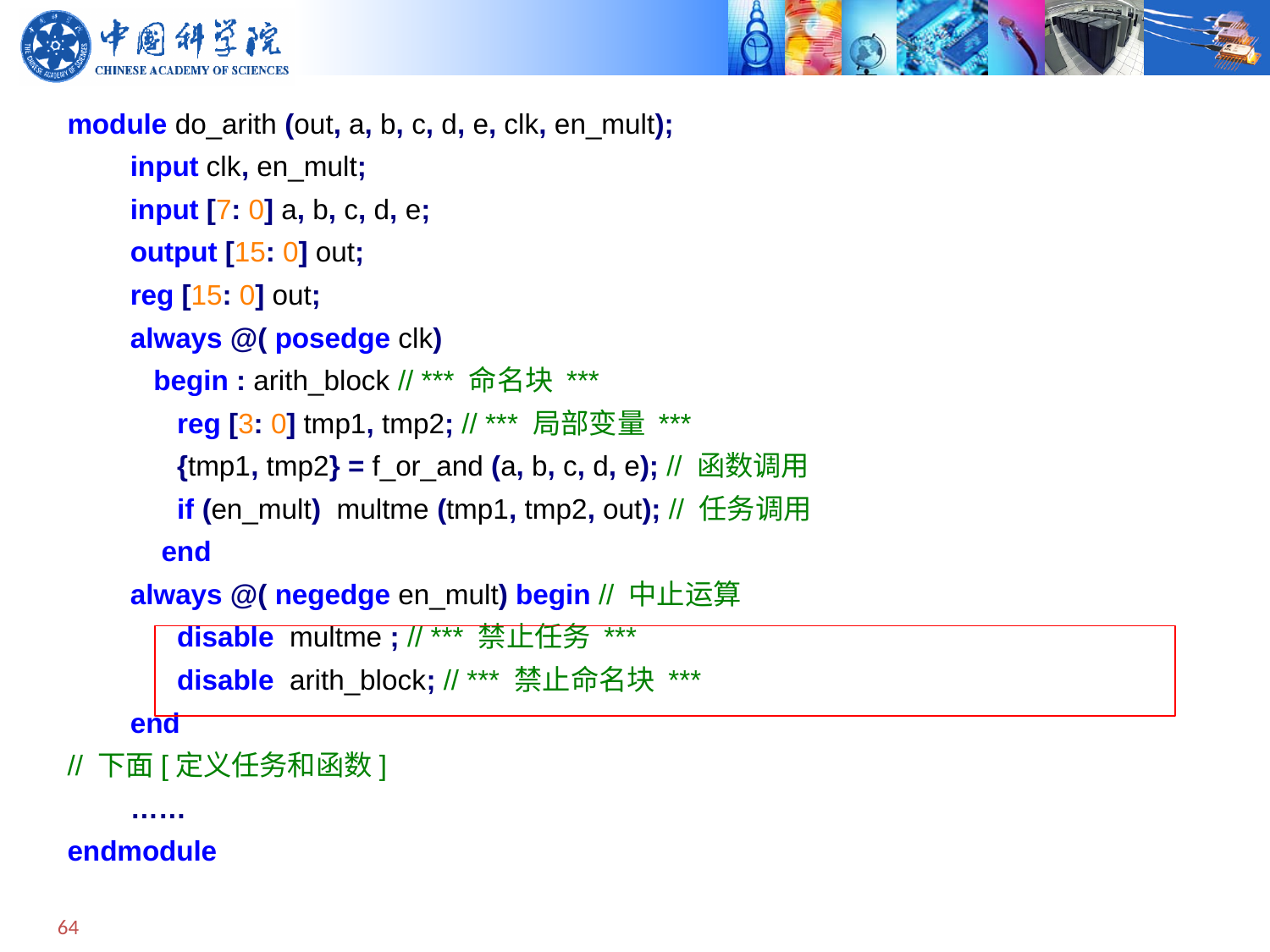

module do_arith (out, a, b, c, d, e, clk, en_mult);
        input clk, en_mult;
        input [7: 0] a, b, c, d, e;
        output [15: 0] out;
        reg [15: 0] out;
        always @( posedge clk)
           begin : arith_block // *** 命名块 ***
              reg [3: 0] tmp1, tmp2; // *** 局部变量 ***
              {tmp1, tmp2} = f_or_and (a, b, c, d, e); // 函数调用
              if (en_mult)  multme (tmp1, tmp2, out); // 任务调用
            end
        always @( negedge en_mult) begin // 中止运算
              disable  multme ; // *** 禁止任务 ***
              disable  arith_block; // *** 禁止命名块 ***
        end
// 下面[定义任务和函数]
        ……
endmodule